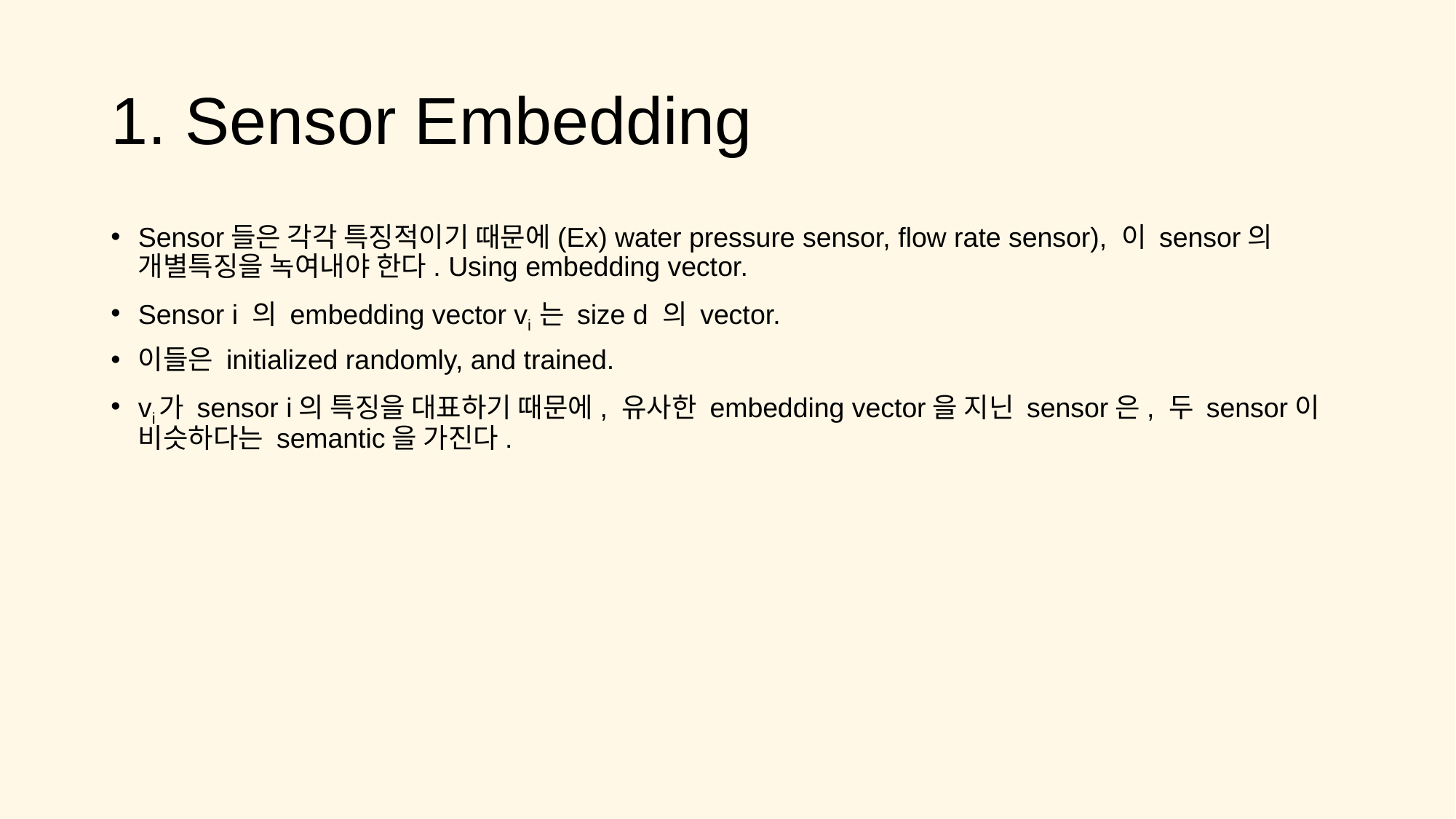

# 1. Sensor Embedding
Sensor들은 각각 특징적이기 때문에(Ex) water pressure sensor, flow rate sensor), 이 sensor의 개별특징을 녹여내야 한다. Using embedding vector.
Sensor i 의 embedding vector vi 는 size d 의 vector.
이들은 initialized randomly, and trained.
vi가 sensor i의 특징을 대표하기 때문에, 유사한 embedding vector을 지닌 sensor은, 두 sensor이 비슷하다는 semantic을 가진다.